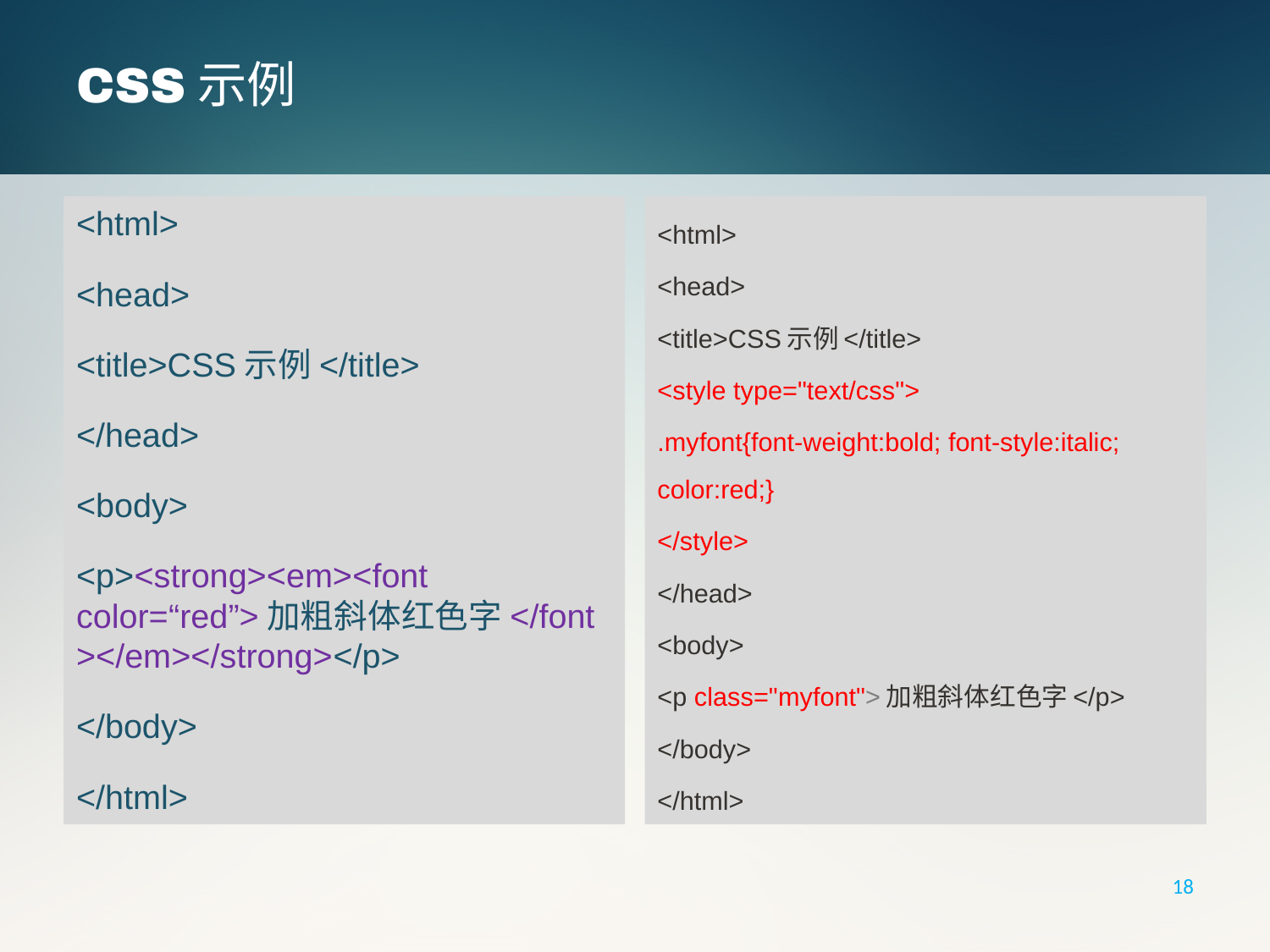

# CSS示例
<html>
<head>
<title>CSS示例</title>
</head>
<body>
<p><strong><em><font color=“red”>加粗斜体红色字</font></em></strong></p>
</body>
</html>
<html>
<head>
<title>CSS示例</title>
<style type="text/css">
.myfont{font-weight:bold; font-style:italic; color:red;}
</style>
</head>
<body>
<p class="myfont">加粗斜体红色字</p>
</body>
</html>

18